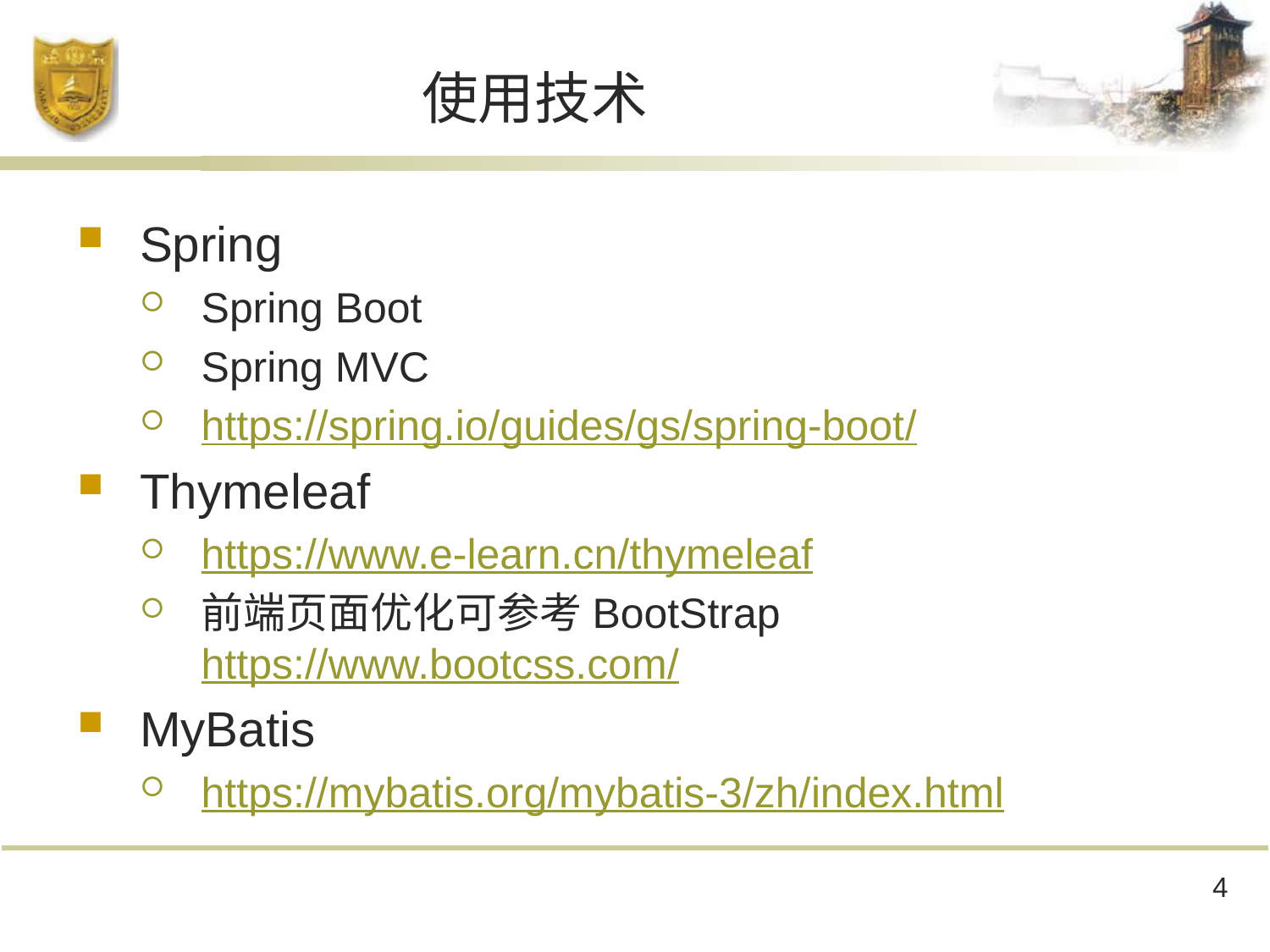

# 使用技术
Spring
Spring Boot
Spring MVC
https://spring.io/guides/gs/spring-boot/
Thymeleaf
https://www.e-learn.cn/thymeleaf
前端页面优化可参考BootStrap https://www.bootcss.com/
MyBatis
https://mybatis.org/mybatis-3/zh/index.html

4